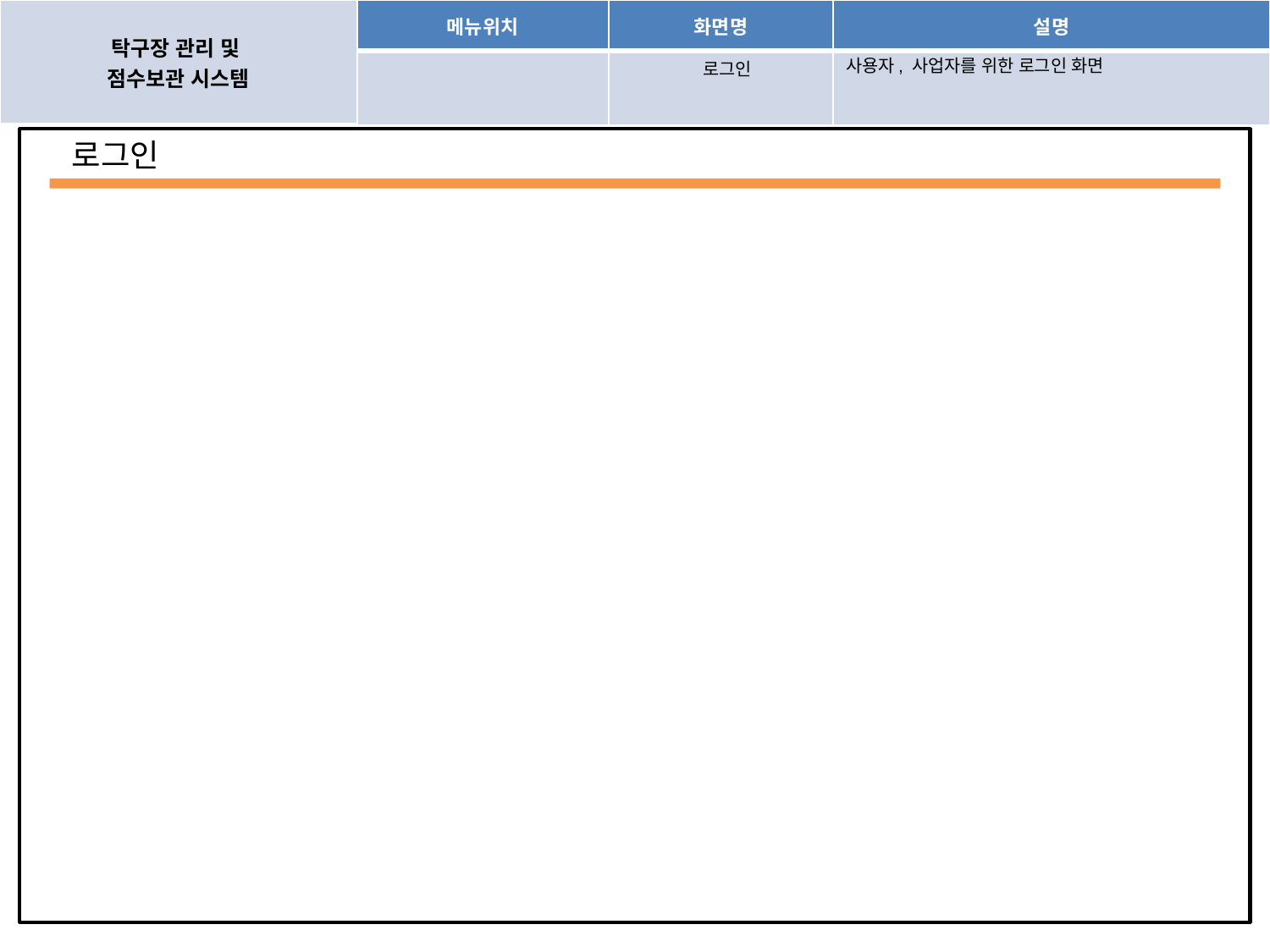

사용자, 사업자를 위한 로그인 화면
로그인
로그인